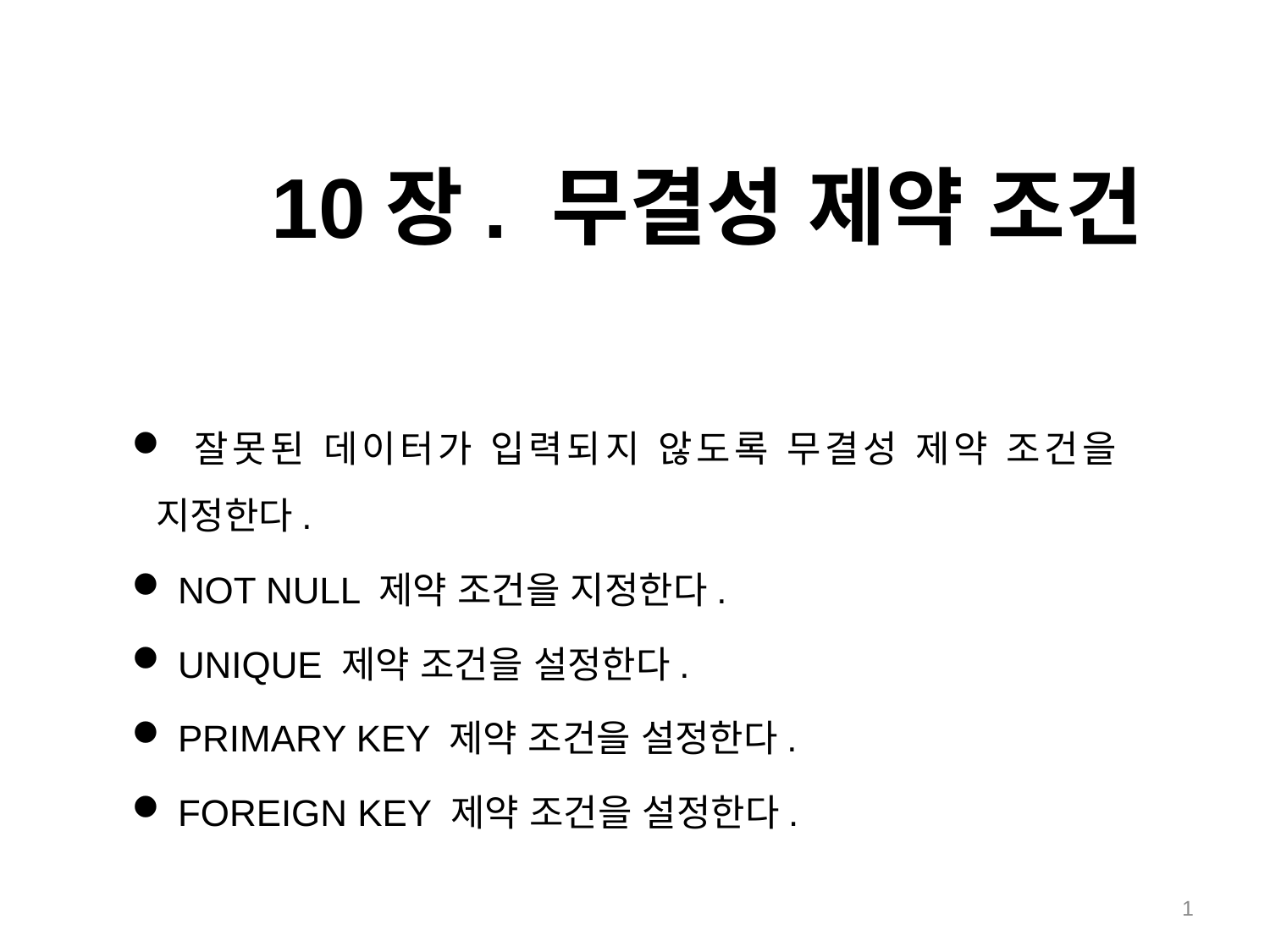

# 10장. 무결성 제약 조건
 잘못된 데이터가 입력되지 않도록 무결성 제약 조건을 지정한다.
 NOT NULL 제약 조건을 지정한다.
 UNIQUE 제약 조건을 설정한다.
 PRIMARY KEY 제약 조건을 설정한다.
 FOREIGN KEY 제약 조건을 설정한다.

1